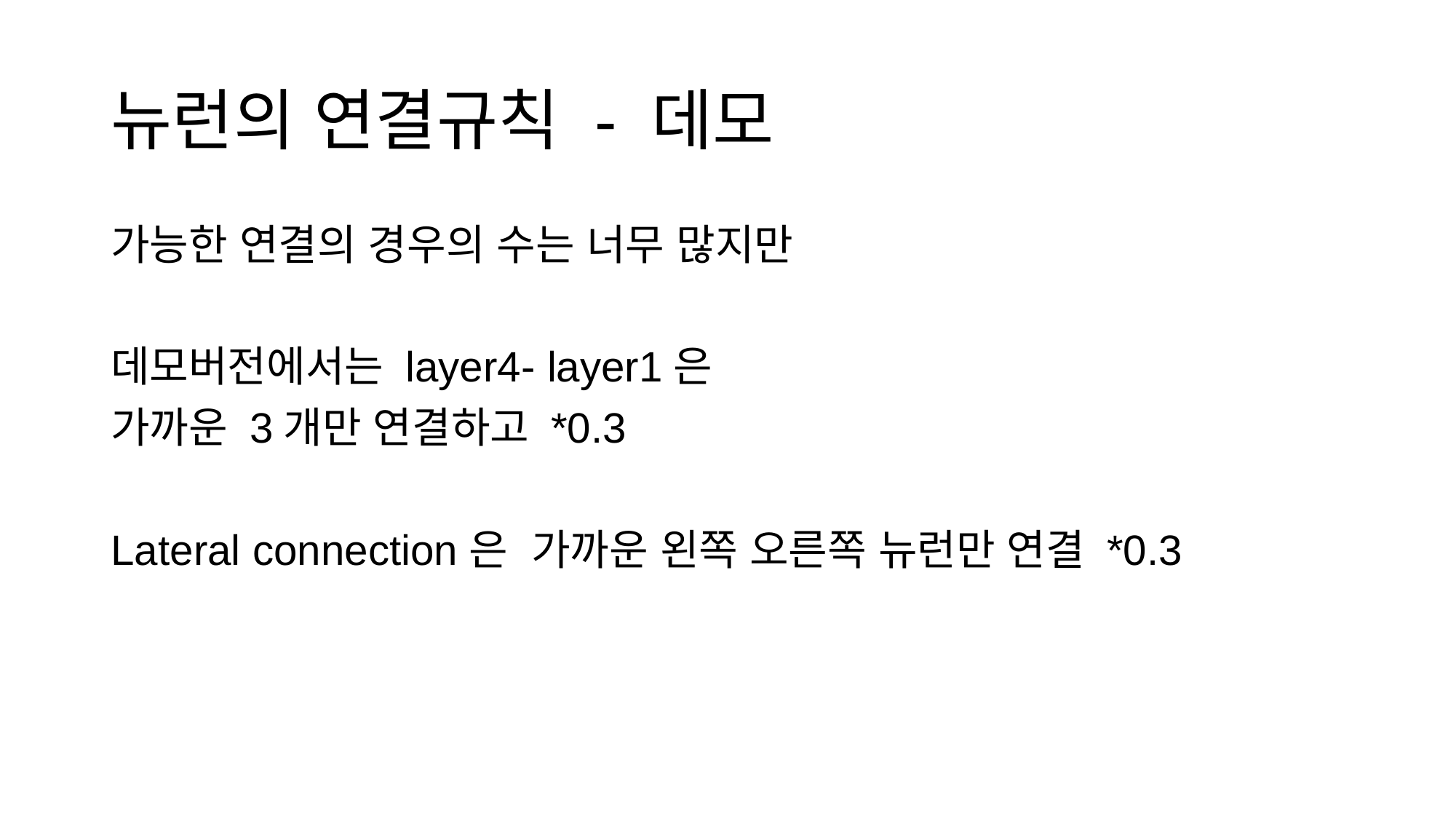

# 뉴런의 연결규칙 - 데모
가능한 연결의 경우의 수는 너무 많지만

데모버전에서는 layer4- layer1은
가까운 3개만 연결하고 *0.3

Lateral connection은  가까운 왼쪽 오른쪽 뉴런만 연결 *0.3